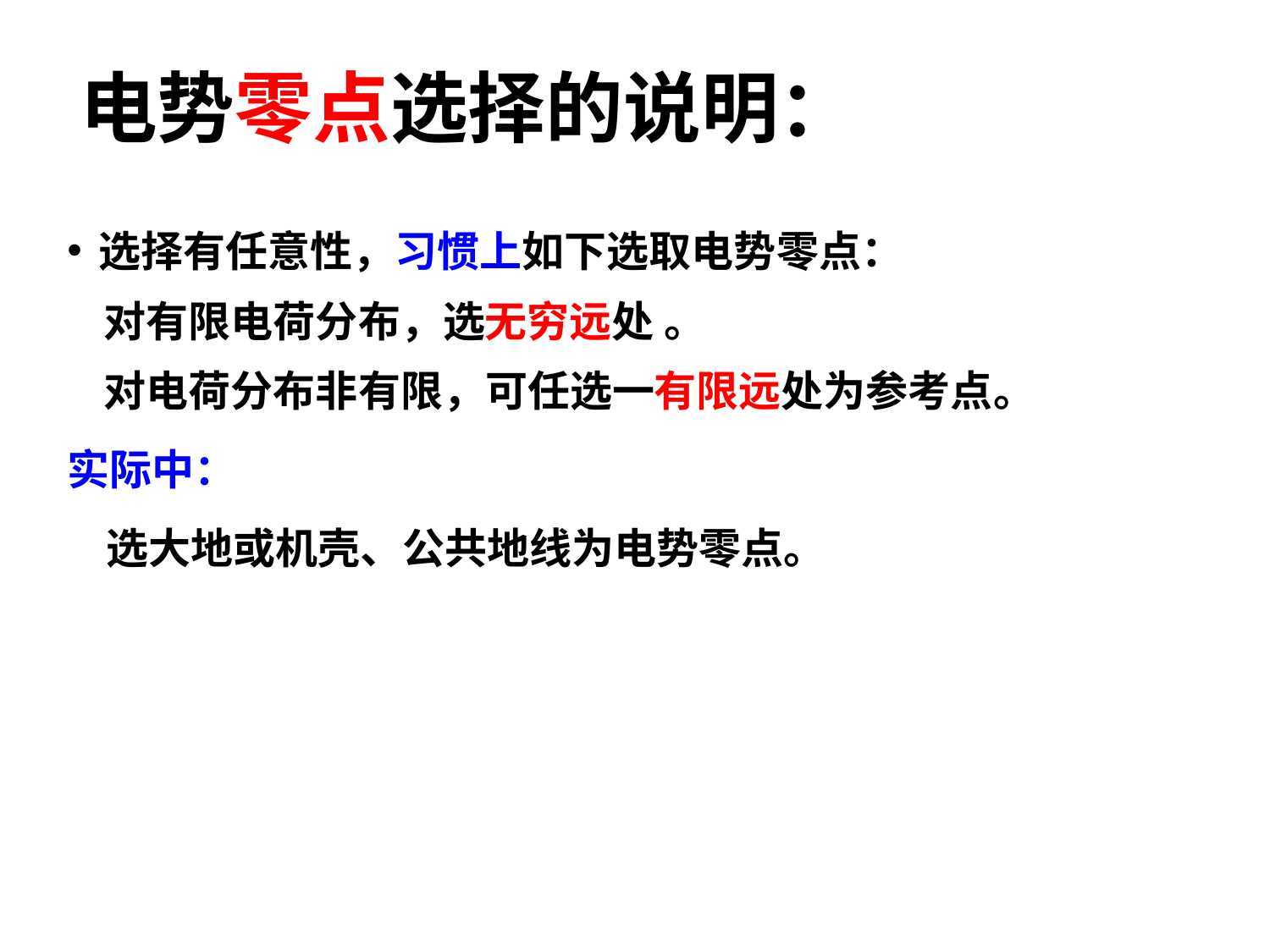

# 电势零点选择的说明：
选择有任意性，习惯上如下选取电势零点：
对有限电荷分布，选无穷远处 。
对电荷分布非有限，可任选一有限远处为参考点。
实际中：
   选大地或机壳、公共地线为电势零点。